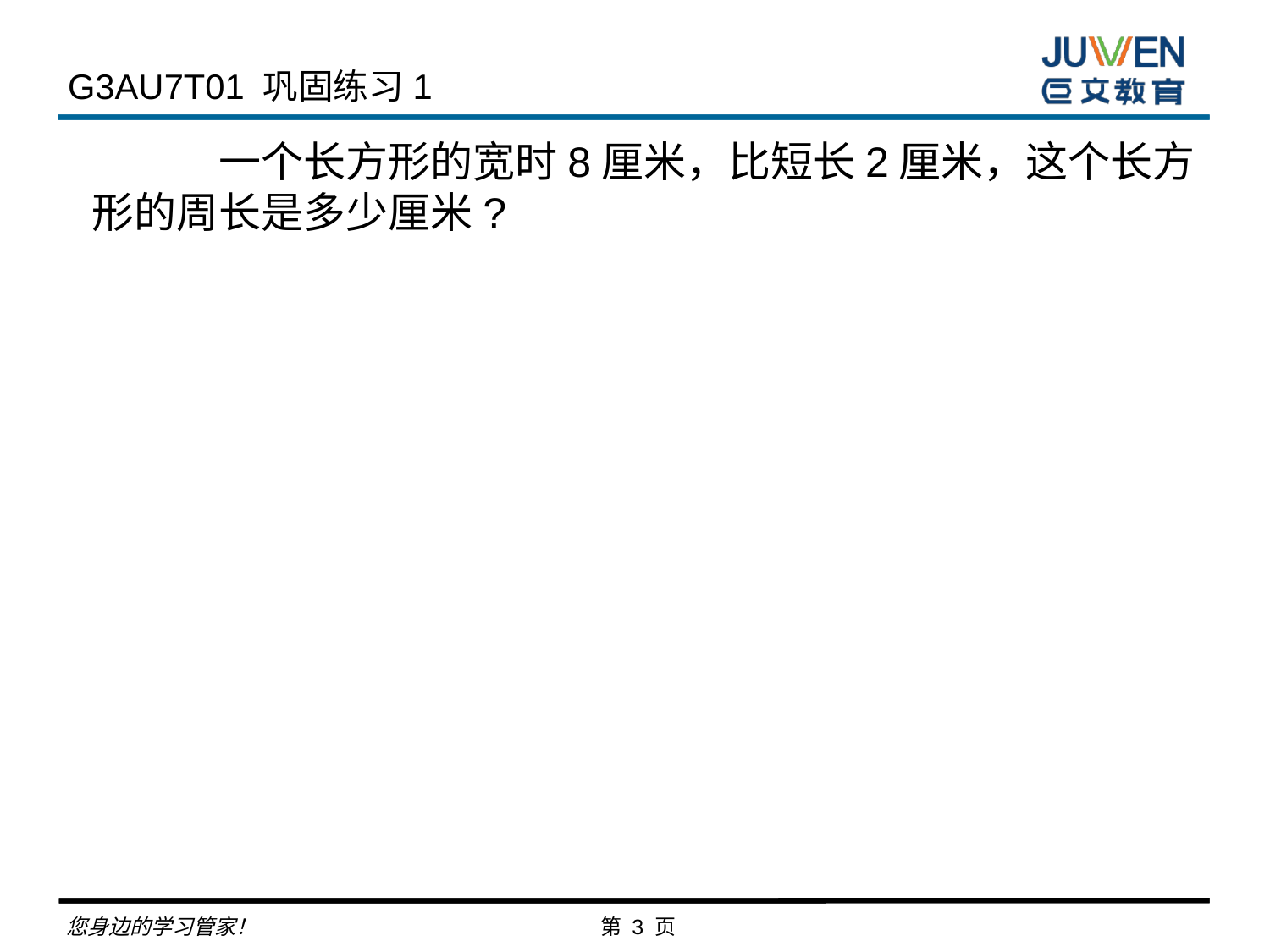

G3AU7T01 巩固练习1
	一个长方形的宽时8厘米，比短长2厘米，这个长方形的周长是多少厘米?